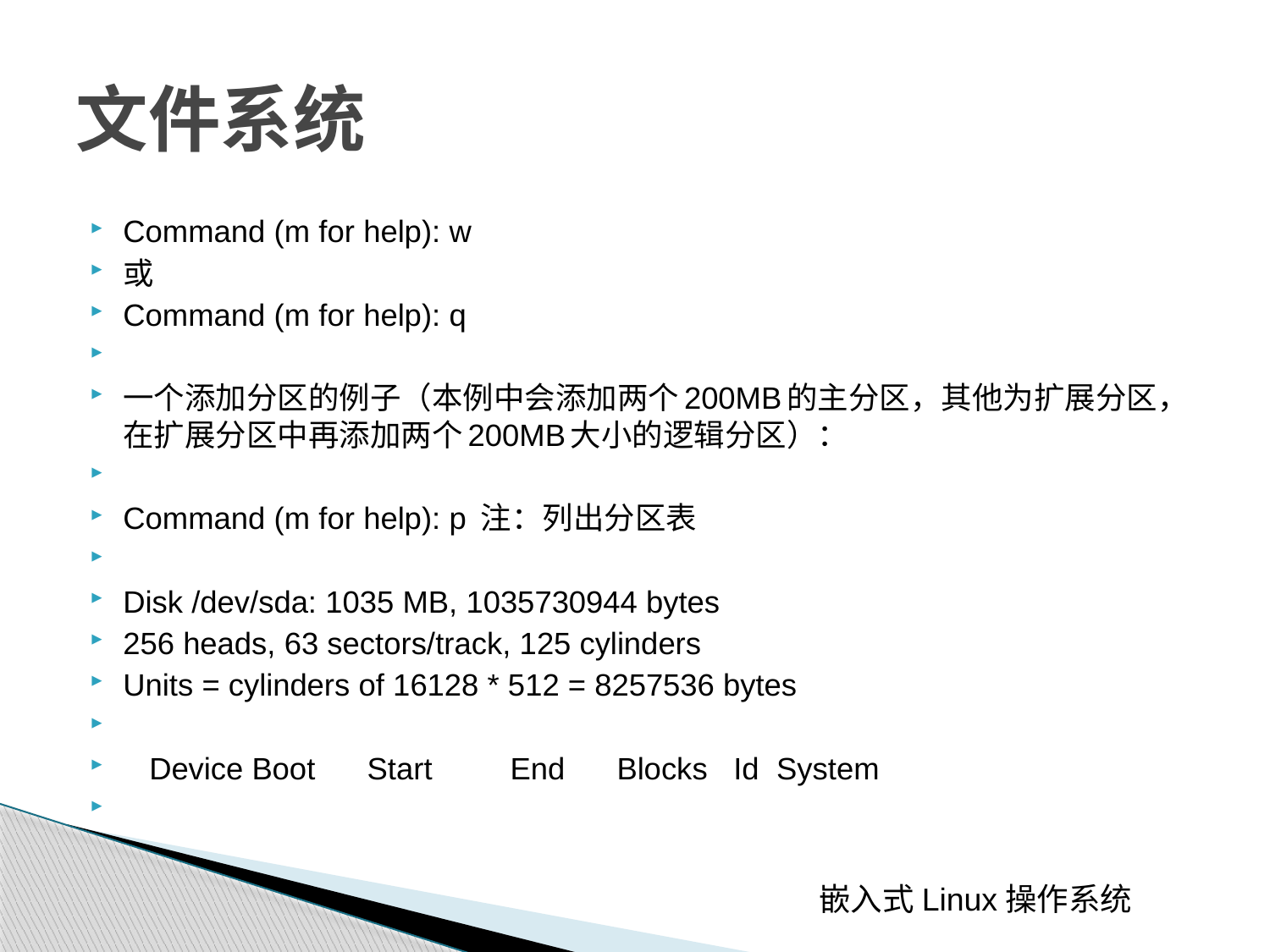

# 文件系统
Command (m for help): w
或
Command (m for help): q

一个添加分区的例子（本例中会添加两个200MB的主分区，其他为扩展分区，在扩展分区中再添加两个200MB大小的逻辑分区）：

Command (m for help): p 注：列出分区表

Disk /dev/sda: 1035 MB, 1035730944 bytes
256 heads, 63 sectors/track, 125 cylinders
Units = cylinders of 16128 * 512 = 8257536 bytes

   Device Boot      Start         End      Blocks   Id  System

         嵌入式Linux操作系统